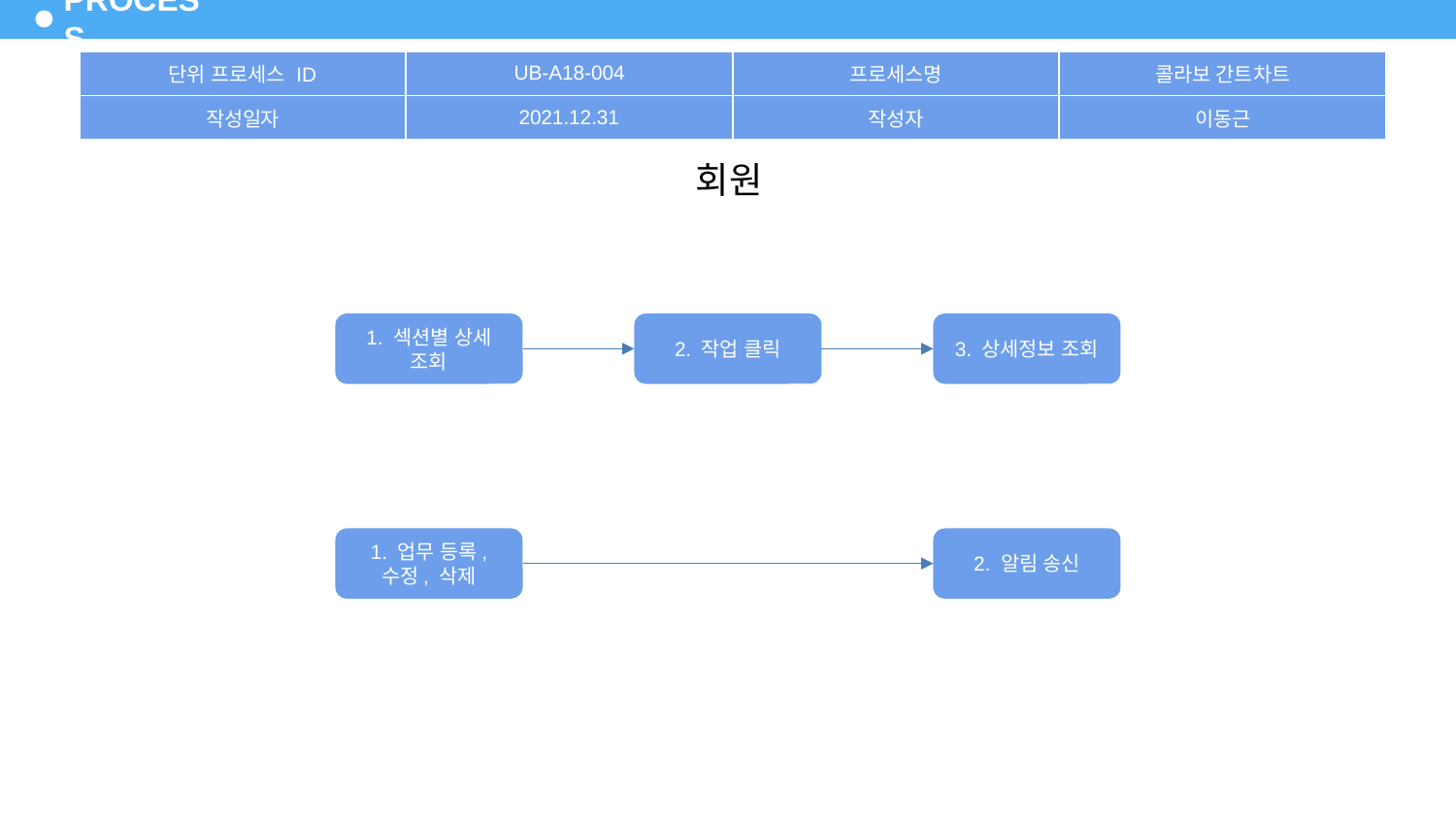

# PROCESS
| 단위 프로세스 ID | UB-A18-004 | 프로세스명 | 콜라보 간트차트 |
| --- | --- | --- | --- |
| 작성일자 | 2021.12.31 | 작성자 | 이동근 |
회원
1. 섹션별 상세 조회
2. 작업 클릭
3. 상세정보 조회
1. 업무 등록, 수정, 삭제
2. 알림 송신